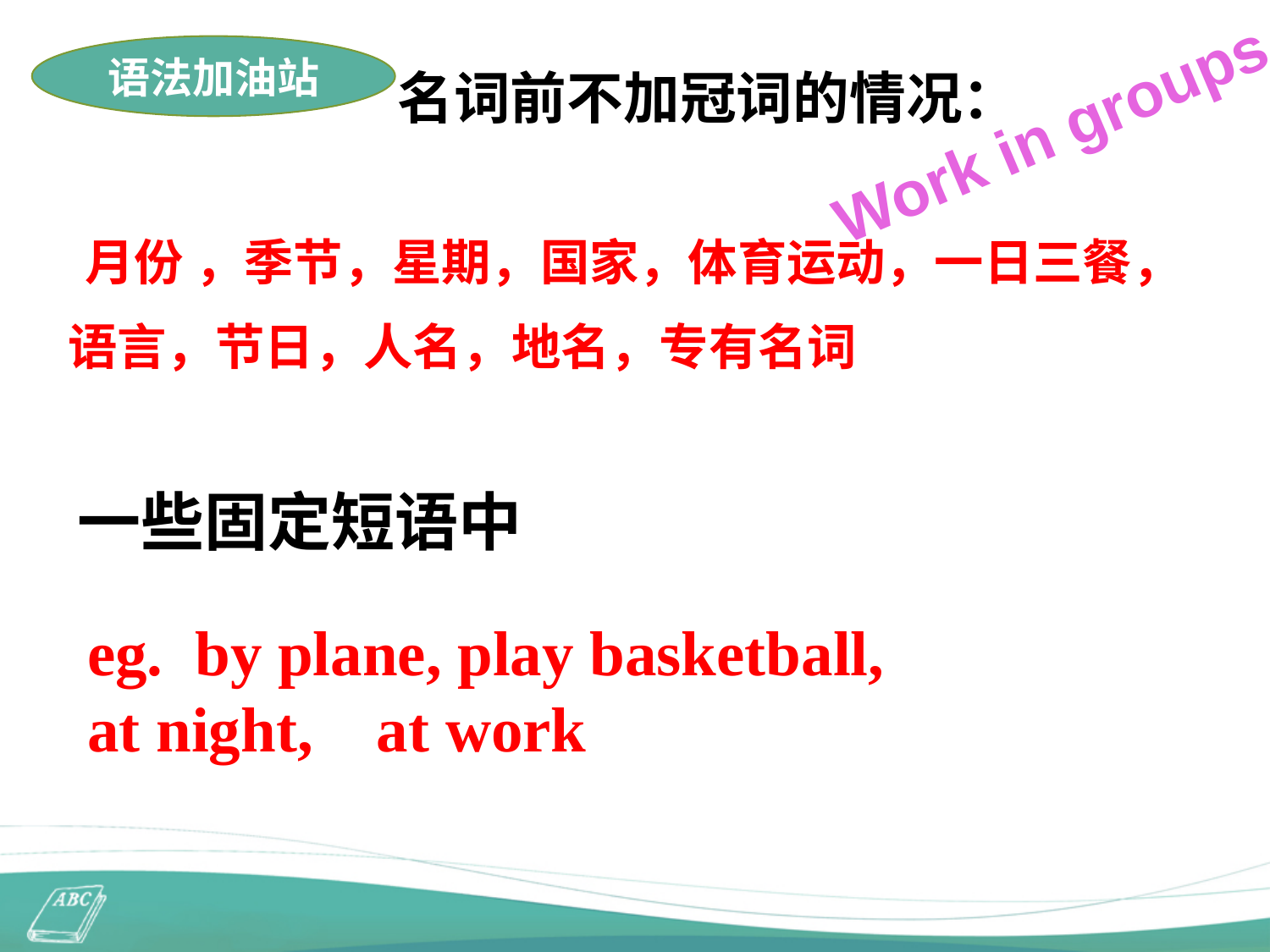

语法加油站
名词前不加冠词的情况：
Work in groups
    月份 ，季节，星期，国家，体育运动，一日三餐，
 语言，节日，人名，地名，专有名词
一些固定短语中
eg.  by plane, play basketball,
at night,    at work